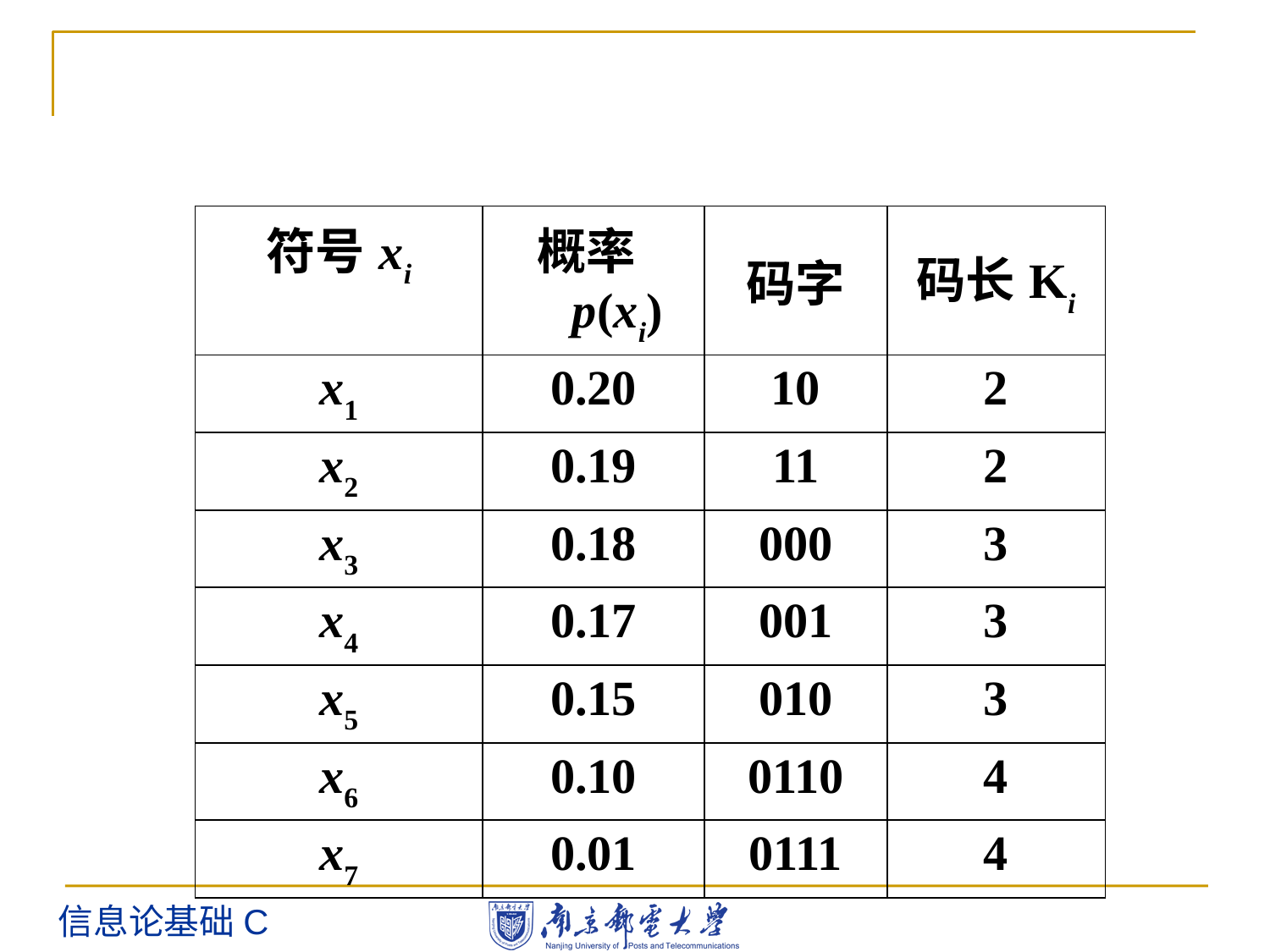

| 符号xi | 概率p(xi) | 码字 | 码长Ki |
| --- | --- | --- | --- |
| x1 | 0.20 | 10 | 2 |
| x2 | 0.19 | 11 | 2 |
| x3 | 0.18 | 000 | 3 |
| x4 | 0.17 | 001 | 3 |
| x5 | 0.15 | 010 | 3 |
| x6 | 0.10 | 0110 | 4 |
| x7 | 0.01 | 0111 | 4 |
59